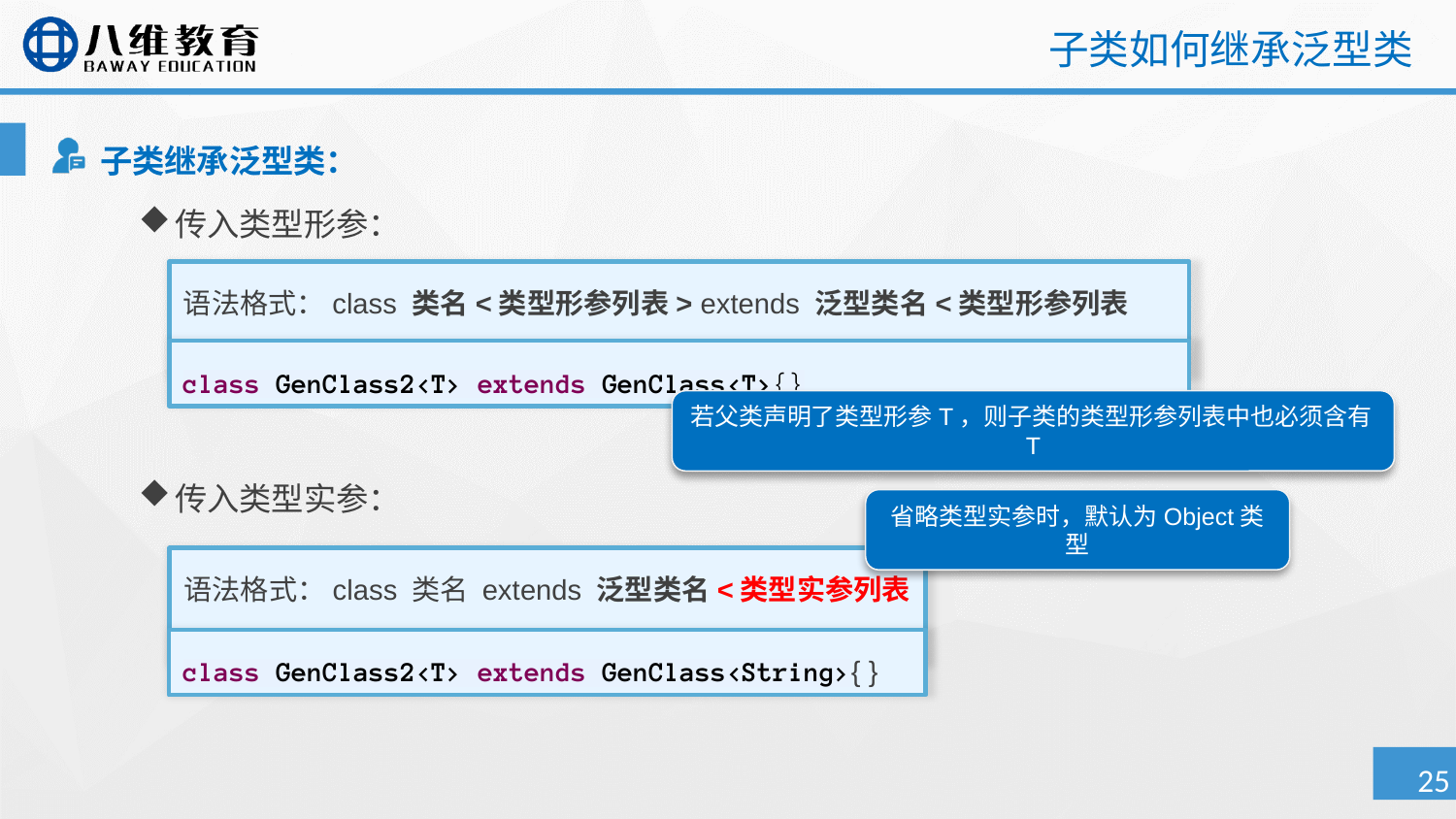

# 子类如何继承泛型类
子类继承泛型类：

传入类型形参：

语法格式：class 类名<类型形参列表> extends 泛型类名<类型形参列表>{ }
class GenClass2<T> extends GenClass<T>{}
若父类声明了类型形参T，则子类的类型形参列表中也必须含有T
传入类型实参：
省略类型实参时，默认为Object类型
语法格式：class 类名 extends 泛型类名<类型实参列表>{ }
class GenClass2<T> extends GenClass<String>{ }